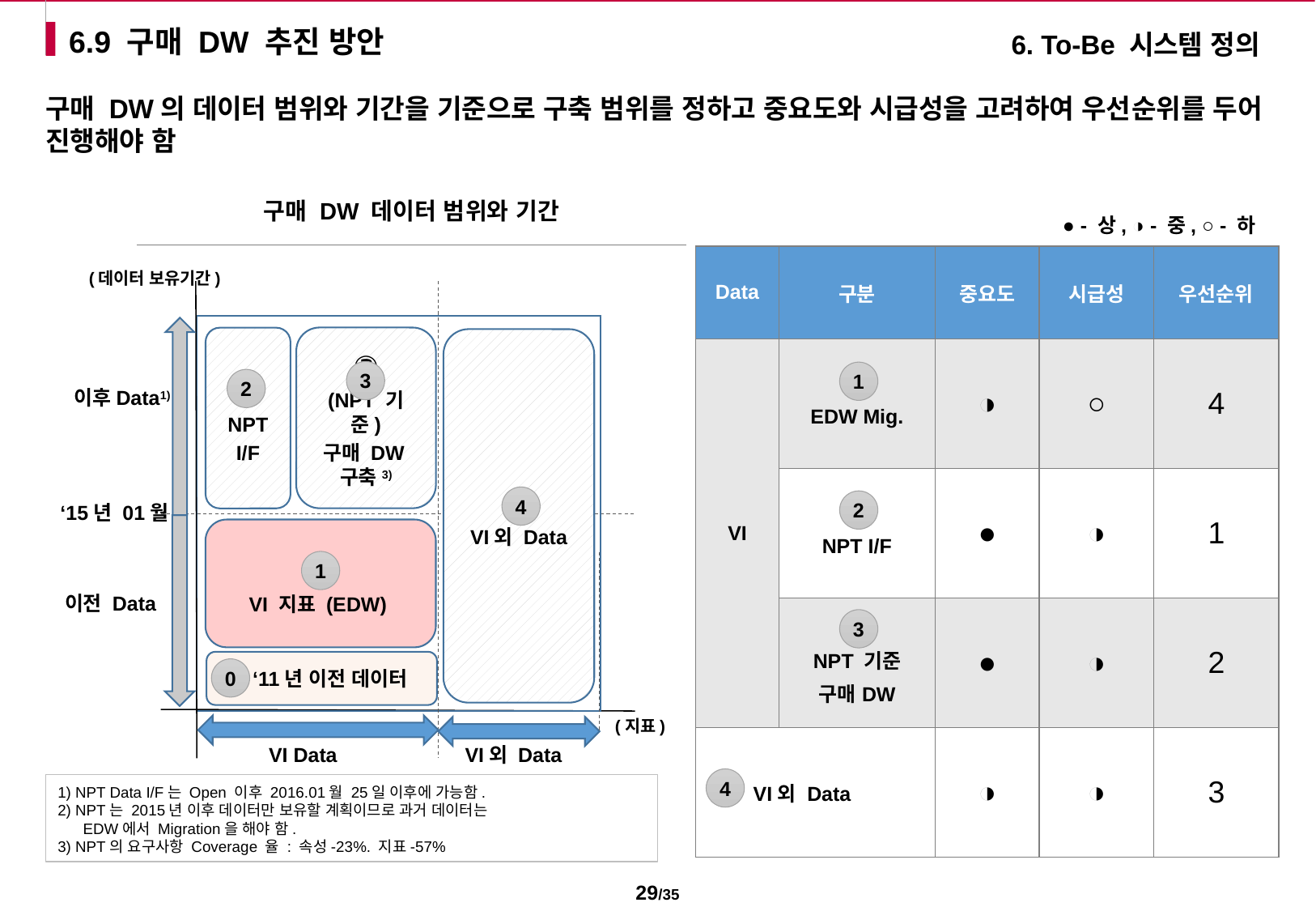

# 6.9 구매 DW 추진 방안
6. To-Be 시스템 정의
구매 DW의 데이터 범위와 기간을 기준으로 구축 범위를 정하고 중요도와 시급성을 고려하여 우선순위를 두어 진행해야 함
구매 DW 데이터 범위와 기간
● - 상, ◑ - 중, ○ - 하
| Data | 구분 | 중요도 | 시급성 | 우선순위 |
| --- | --- | --- | --- | --- |
| VI | ① EDW Mig. | ◑ | ○ | 4 |
|  | ② NPT I/F | ● | ◑ | 1 |
|  | ③ NPT 기준 구매DW | ● | ◑ | 2 |
| VI외 Data |  | ◑ | ◑ | 3 |
(데이터 보유기간)

③
(NPT 기준)
구매 DW구축3)
②
NPT
I/F
④
VI외 Data
3
1
2
이후Data1)
4
2
‘15년 01월

①
VI 지표 (EDW)
1
이전 Data
3
   ‘11년 이전 데이터
0
(지표)

VI Data
VI외 Data
4

1) NPT Data I/F는 Open 이후 2016.01월 25일 이후에 가능함.
2) NPT는 2015년 이후 데이터만 보유할 계획이므로 과거 데이터는
      EDW에서 Migration을 해야 함.
3) NPT의 요구사항 Coverage 율 : 속성-23%. 지표-57%